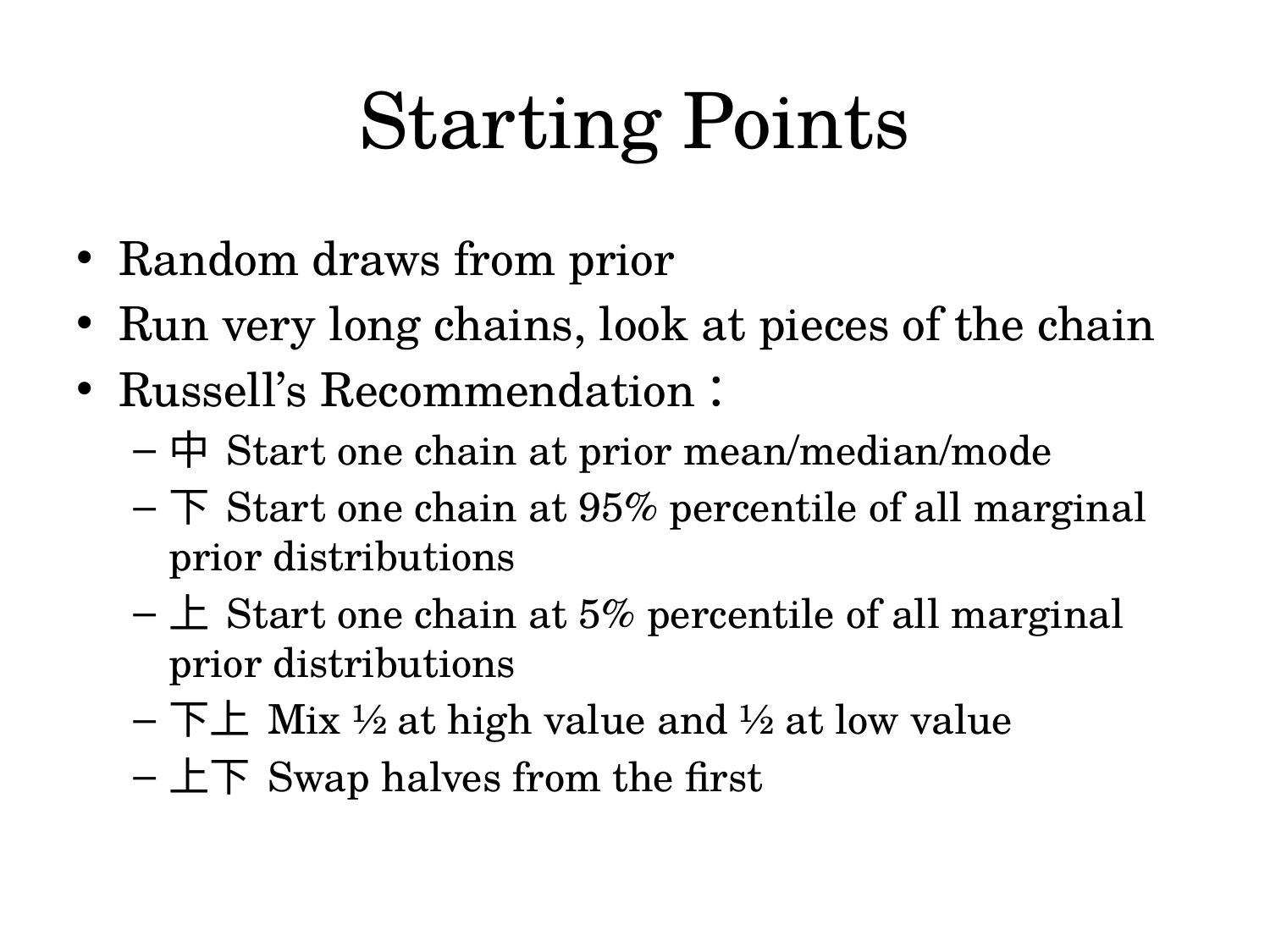

# Starting Points
Random draws from prior
Run very long chains, look at pieces of the chain
Russell’s Recommendation：
中 Start one chain at prior mean/median/mode
下 Start one chain at 95% percentile of all marginal prior distributions
上 Start one chain at 5% percentile of all marginal prior distributions
下上 Mix ½ at high value and ½ at low value
上下 Swap halves from the first